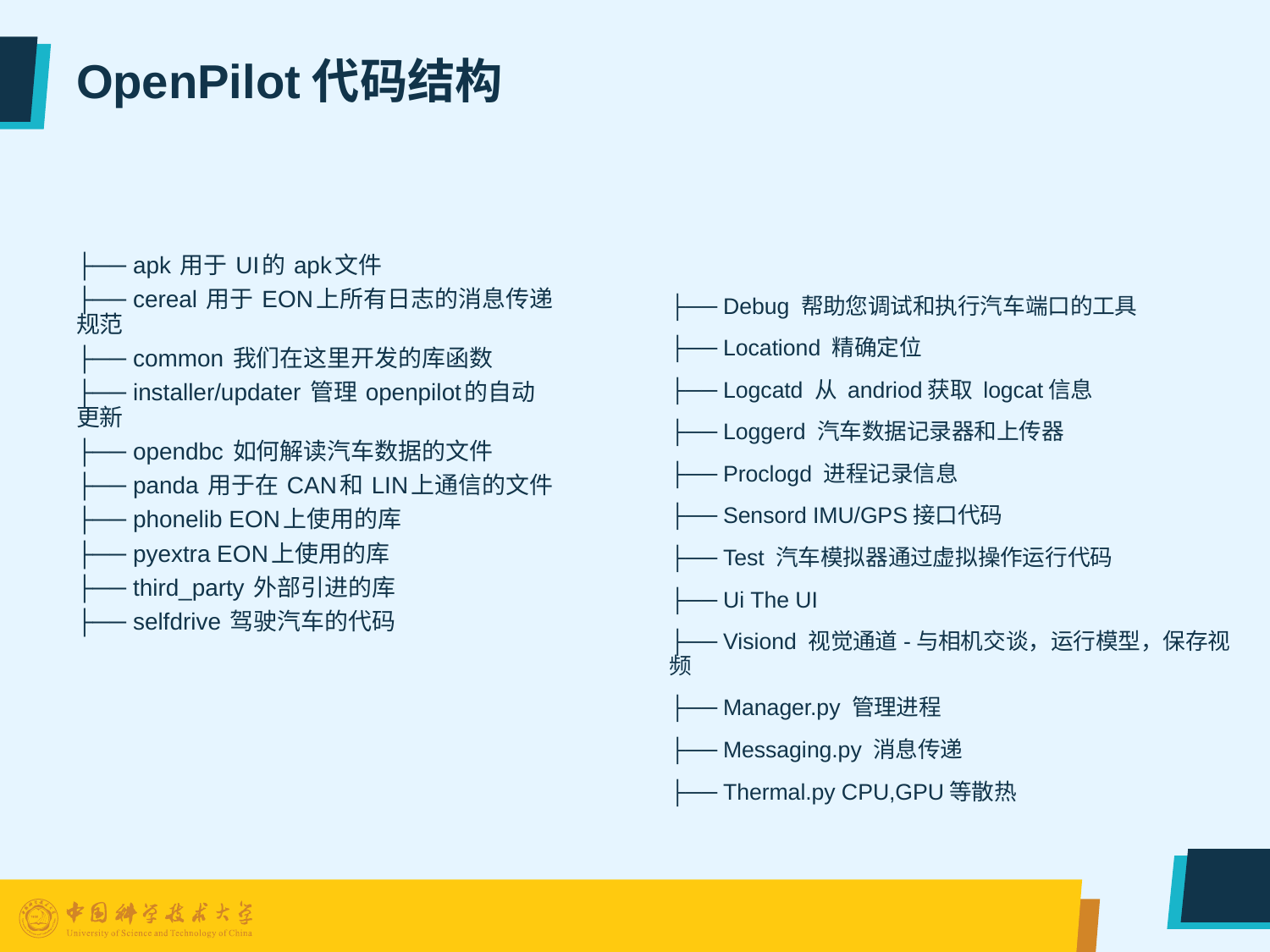

# OpenPilot代码结构
├── apk 用于 UI的 apk文件
├── cereal 用于 EON上所有日志的消息传递规范
├── common 我们在这里开发的库函数
├── installer/updater 管理 openpilot的自动更新
├── opendbc 如何解读汽车数据的文件
├── panda 用于在 CAN和 LIN上通信的文件
├── phonelib EON上使用的库
├── pyextra EON上使用的库
├── third_party 外部引进的库
├── selfdrive 驾驶汽车的代码

├── Debug 帮助您调试和执行汽车端口的工具
├── Locationd 精确定位
├── Logcatd 从 andriod获取 logcat信息
├── Loggerd 汽车数据记录器和上传器
├── Proclogd 进程记录信息
├── Sensord IMU/GPS接口代码
├── Test 汽车模拟器通过虚拟操作运行代码
├── Ui The UI
├── Visiond 视觉通道-与相机交谈，运行模型，保存视频
├── Manager.py 管理进程
├── Messaging.py 消息传递
├── Thermal.py CPU,GPU等散热
16